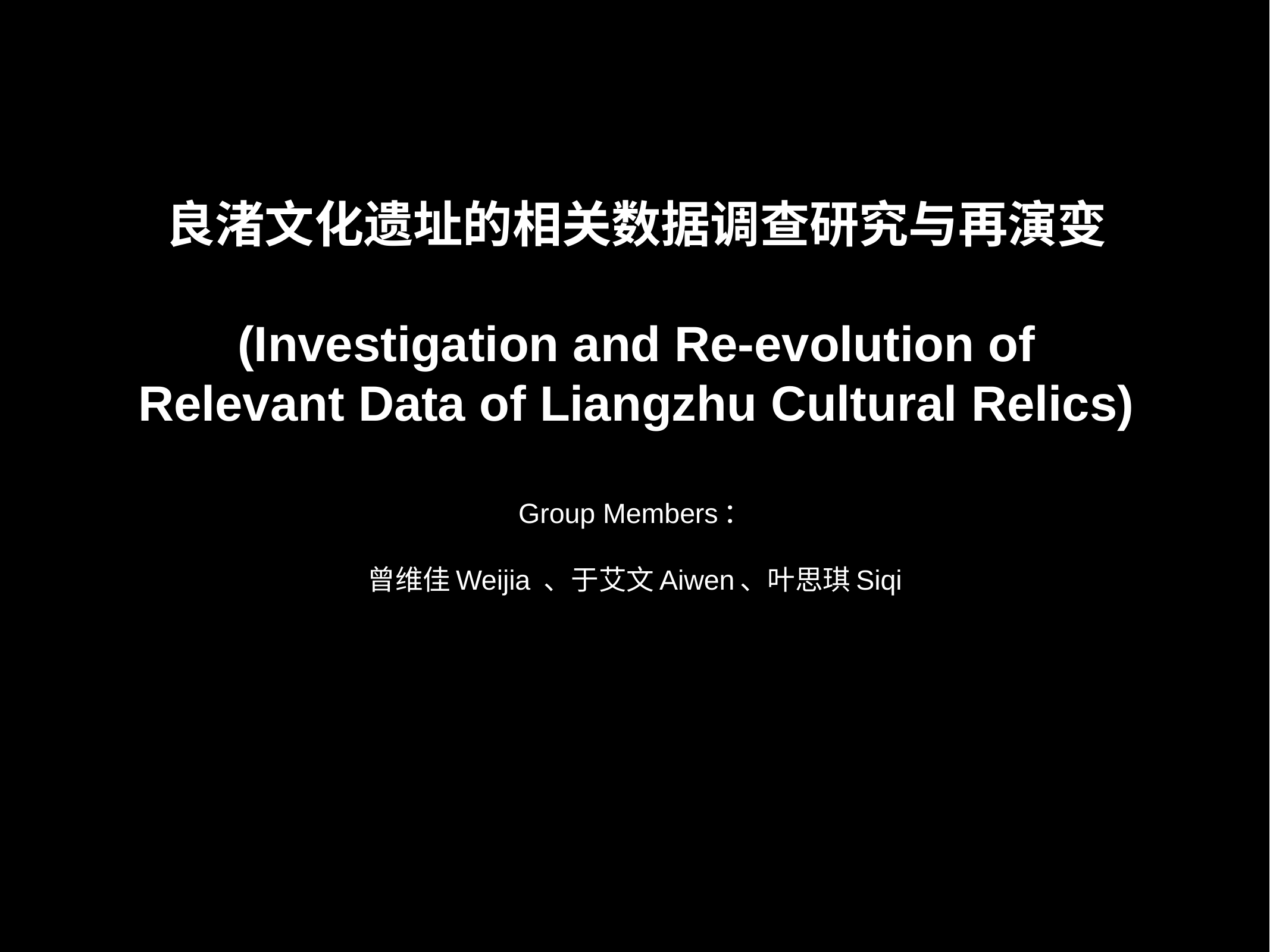

# 良渚文化遗址的相关数据调查研究与再演变 (Investigation and Re-evolution of Relevant Data of Liangzhu Cultural Relics)
Group Members：

曾维佳Weijia 、于艾文Aiwen、叶思琪Siqi